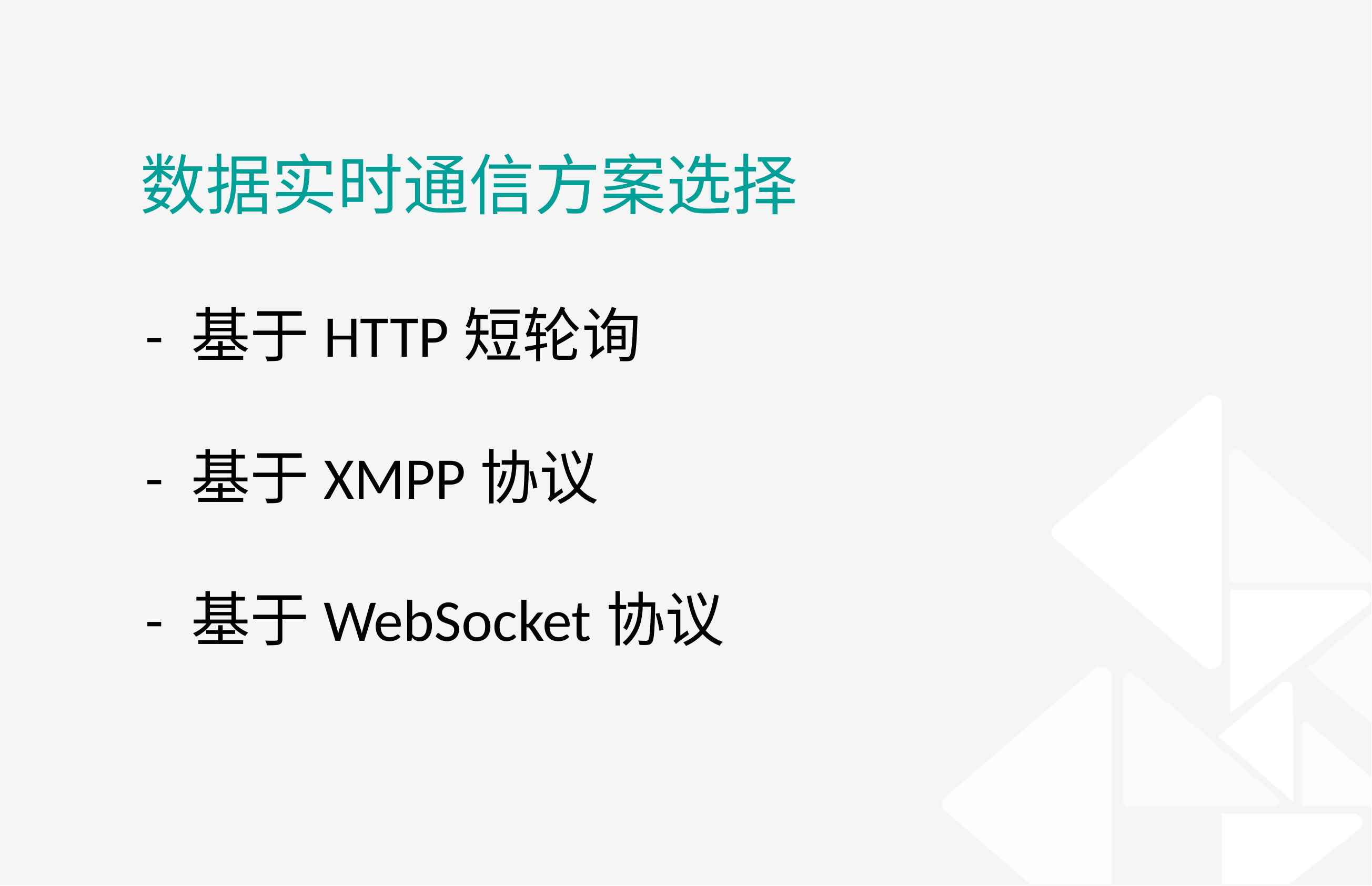

数据实时通信方案选择
- 基于HTTP短轮询

- 基于XMPP协议

- 基于WebSocket协议